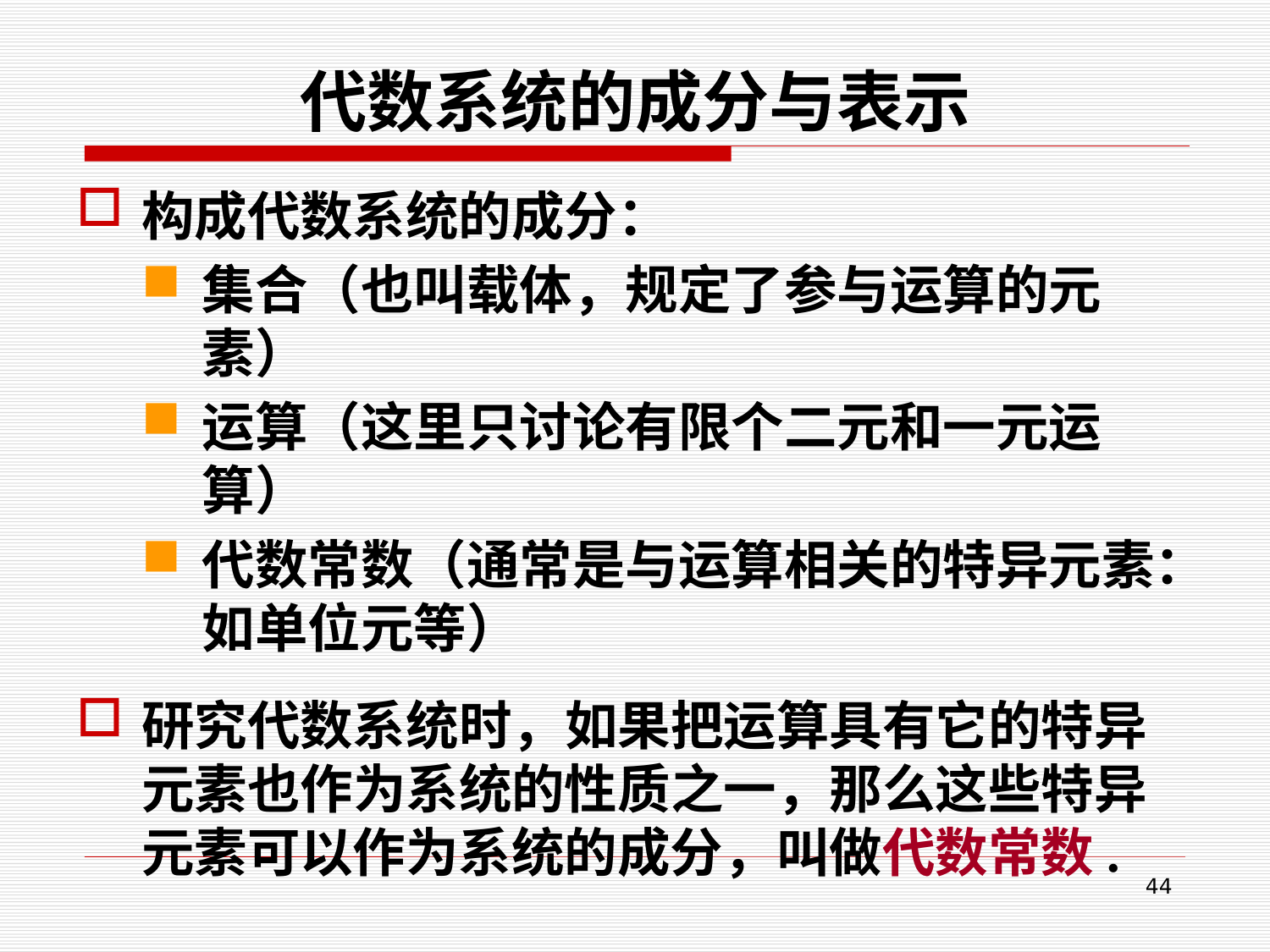

# 代数系统的成分与表示
构成代数系统的成分：
集合（也叫载体，规定了参与运算的元素）
运算（这里只讨论有限个二元和一元运算）
代数常数（通常是与运算相关的特异元素：如单位元等）
研究代数系统时，如果把运算具有它的特异元素也作为系统的性质之一，那么这些特异元素可以作为系统的成分，叫做代数常数.
44